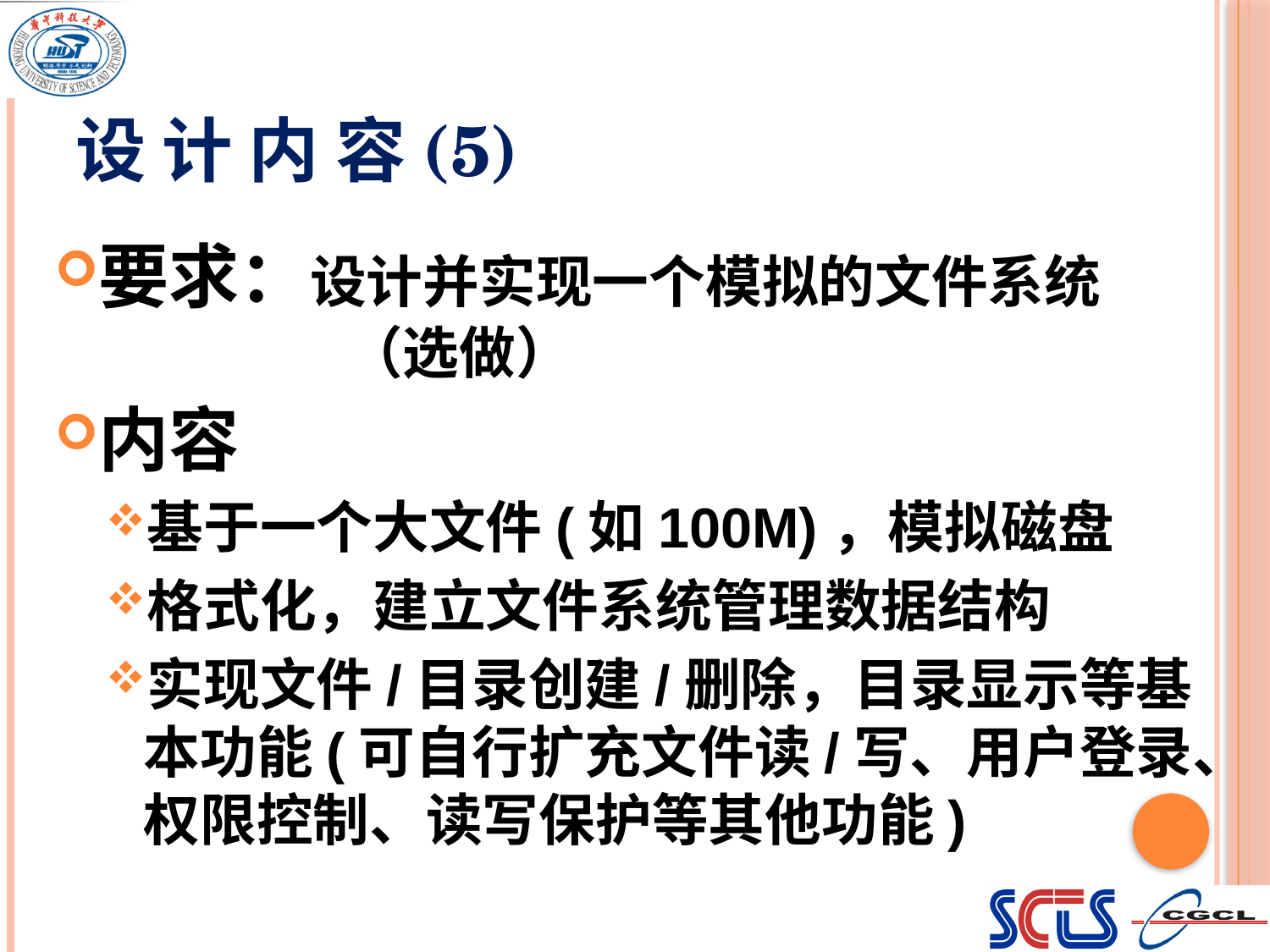

# 设 计 内 容(5)
要求：设计并实现一个模拟的文件系统
		（选做）
内容
基于一个大文件(如100M)，模拟磁盘
格式化，建立文件系统管理数据结构
实现文件/目录创建/删除，目录显示等基本功能(可自行扩充文件读/写、用户登录、权限控制、读写保护等其他功能)
9